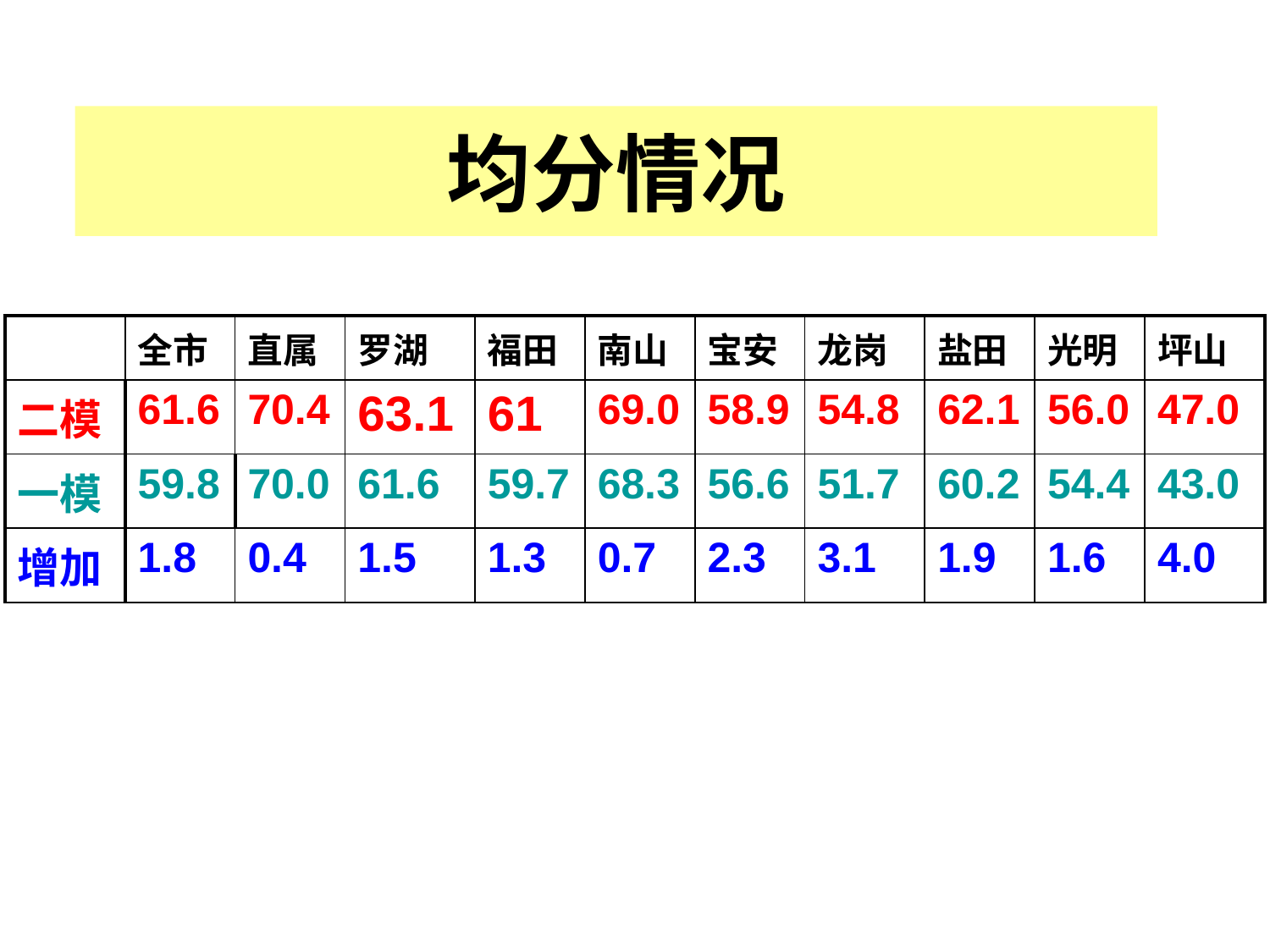

# 均分情况
|  | 全市 | 直属 | 罗湖 | 福田 | 南山 | 宝安 | 龙岗 | 盐田 | 光明 | 坪山 |
| --- | --- | --- | --- | --- | --- | --- | --- | --- | --- | --- |
| 二模 | 61.6 | 70.4 | 63.1 | 61 | 69.0 | 58.9 | 54.8 | 62.1 | 56.0 | 47.0 |
| 一模 | 59.8 | 70.0 | 61.6 | 59.7 | 68.3 | 56.6 | 51.7 | 60.2 | 54.4 | 43.0 |
| 增加 | 1.8 | 0.4 | 1.5 | 1.3 | 0.7 | 2.3 | 3.1 | 1.9 | 1.6 | 4.0 |